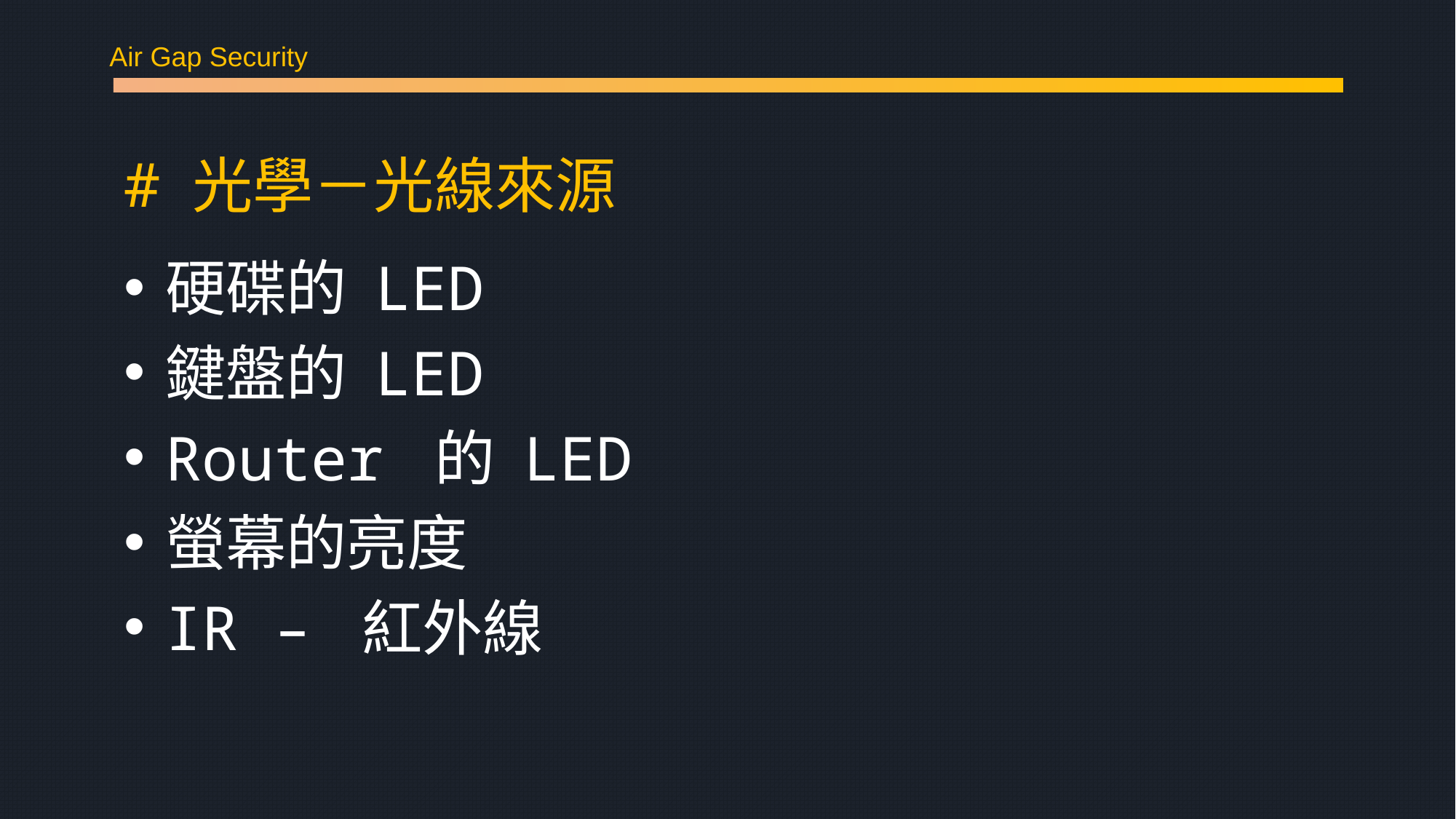

Air Gap Security

光學－光線來源
硬碟的 LED
鍵盤的 LED
Router 的 LED
螢幕的亮度
IR – 紅外線